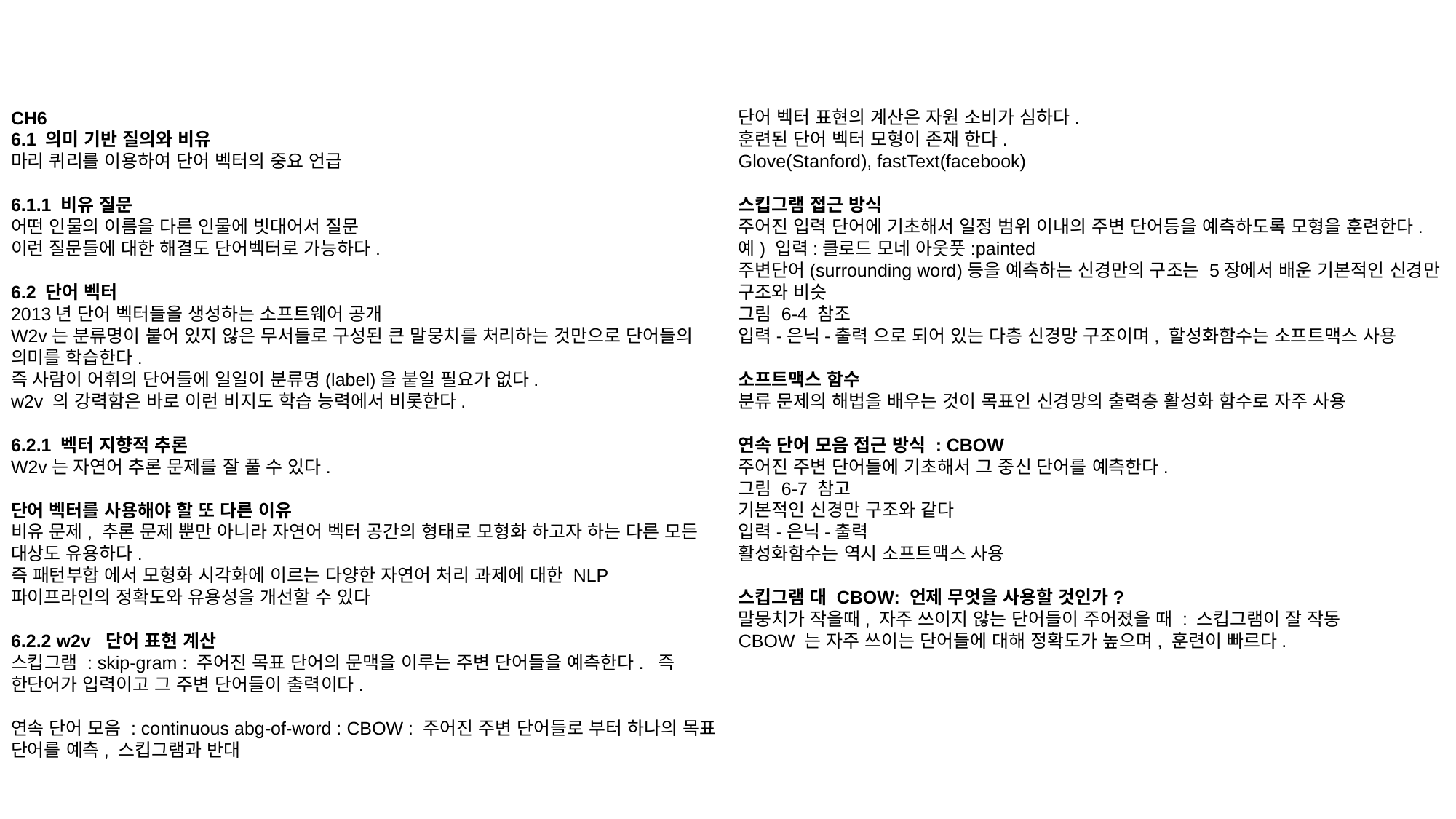

CH6
6.1 의미 기반 질의와 비유
마리 퀴리를 이용하여 단어 벡터의 중요 언급

6.1.1 비유 질문
어떤 인물의 이름을 다른 인물에 빗대어서 질문
이런 질문들에 대한 해결도 단어벡터로 가능하다.

6.2 단어 벡터
2013년 단어 벡터들을 생성하는 소프트웨어 공개
W2v는 분류명이 붙어 있지 않은 무서들로 구성된 큰 말뭉치를 처리하는 것만으로 단어들의 의미를 학습한다.
즉 사람이 어휘의 단어들에 일일이 분류명(label)을 붙일 필요가 없다.
w2v 의 강력함은 바로 이런 비지도 학습 능력에서 비롯한다.

6.2.1 벡터 지향적 추론
W2v는 자연어 추론 문제를 잘 풀 수 있다.

단어 벡터를 사용해야 할 또 다른 이유
비유 문제, 추론 문제 뿐만 아니라 자연어 벡터 공간의 형태로 모형화 하고자 하는 다른 모든 대상도 유용하다.
즉 패턴부합 에서 모형화 시각화에 이르는 다양한 자연어 처리 과제에 대한 NLP 파이프라인의 정확도와 유용성을 개선할 수 있다

6.2.2 w2v  단어 표현 계산
스킵그램 : skip-gram : 주어진 목표 단어의 문맥을 이루는 주변 단어들을 예측한다.  즉 한단어가 입력이고 그 주변 단어들이 출력이다.

연속 단어 모음 : continuous abg-of-word : CBOW : 주어진 주변 단어들로 부터 하나의 목표 단어를 예측, 스킵그램과 반대

단어 벡터 표현의 계산은 자원 소비가 심하다.
훈련된 단어 벡터 모형이 존재 한다.
Glove(Stanford), fastText(facebook)

스킵그램 접근 방식
주어진 입력 단어에 기초해서 일정 범위 이내의 주변 단어등을 예측하도록 모형을 훈련한다.
예) 입력:클로드 모네 아웃풋:painted
주변단어(surrounding word)등을 예측하는 신경만의 구조는 5장에서 배운 기본적인 신경만 구조와 비슷
그림 6-4 참조
입력-은닉-출력 으로 되어 있는 다층 신경망 구조이며, 할성화함수는 소프트맥스 사용

소프트맥스 함수
분류 문제의 해법을 배우는 것이 목표인 신경망의 출력층 활성화 함수로 자주 사용

연속 단어 모음 접근 방식 : CBOW
주어진 주변 단어들에 기초해서 그 중신 단어를 예측한다.
그림 6-7 참고
기본적인 신경만 구조와 같다
입력-은닉-출력
활성화함수는 역시 소프트맥스 사용

스킵그램 대 CBOW: 언제 무엇을 사용할 것인가?
말뭉치가 작을때, 자주 쓰이지 않는 단어들이 주어졌을 때 : 스킵그램이 잘 작동
CBOW 는 자주 쓰이는 단어들에 대해 정확도가 높으며, 훈련이 빠르다.